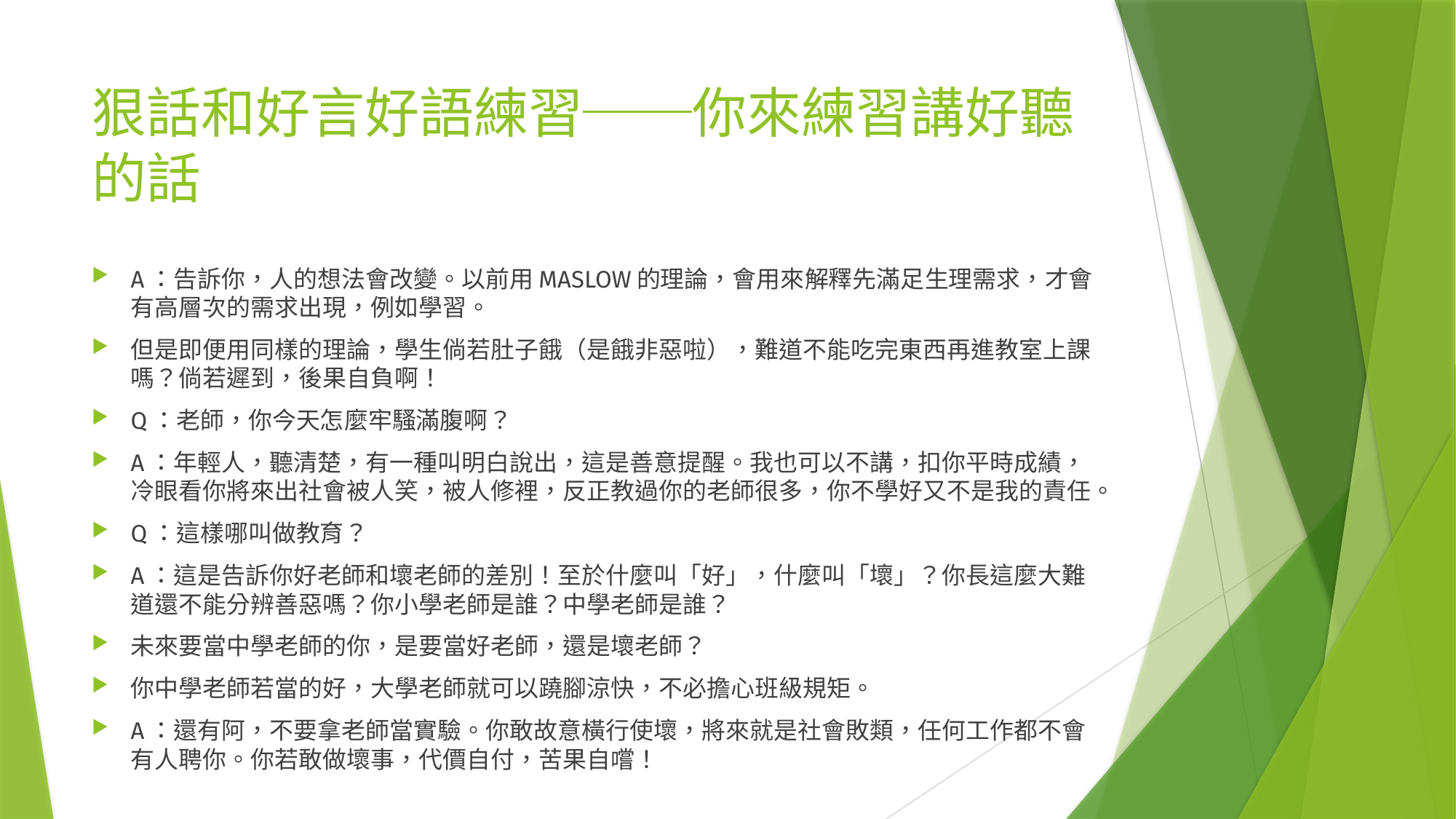

# 狠話和好言好語練習──你來練習講好聽的話
A：告訴你，人的想法會改變。以前用MASLOW的理論，會用來解釋先滿足生理需求，才會有高層次的需求出現，例如學習。
但是即便用同樣的理論，學生倘若肚子餓（是餓非惡啦），難道不能吃完東西再進教室上課嗎？倘若遲到，後果自負啊！
Q：老師，你今天怎麼牢騷滿腹啊？
A：年輕人，聽清楚，有一種叫明白說出，這是善意提醒。我也可以不講，扣你平時成績，冷眼看你將來出社會被人笑，被人修裡，反正教過你的老師很多，你不學好又不是我的責任。
Q：這樣哪叫做教育？
A：這是告訴你好老師和壞老師的差別！至於什麼叫「好」，什麼叫「壞」？你長這麼大難道還不能分辨善惡嗎？你小學老師是誰？中學老師是誰？
未來要當中學老師的你，是要當好老師，還是壞老師？
你中學老師若當的好，大學老師就可以蹺腳涼快，不必擔心班級規矩。
A：還有阿，不要拿老師當實驗。你敢故意橫行使壞，將來就是社會敗類，任何工作都不會有人聘你。你若敢做壞事，代價自付，苦果自嚐！